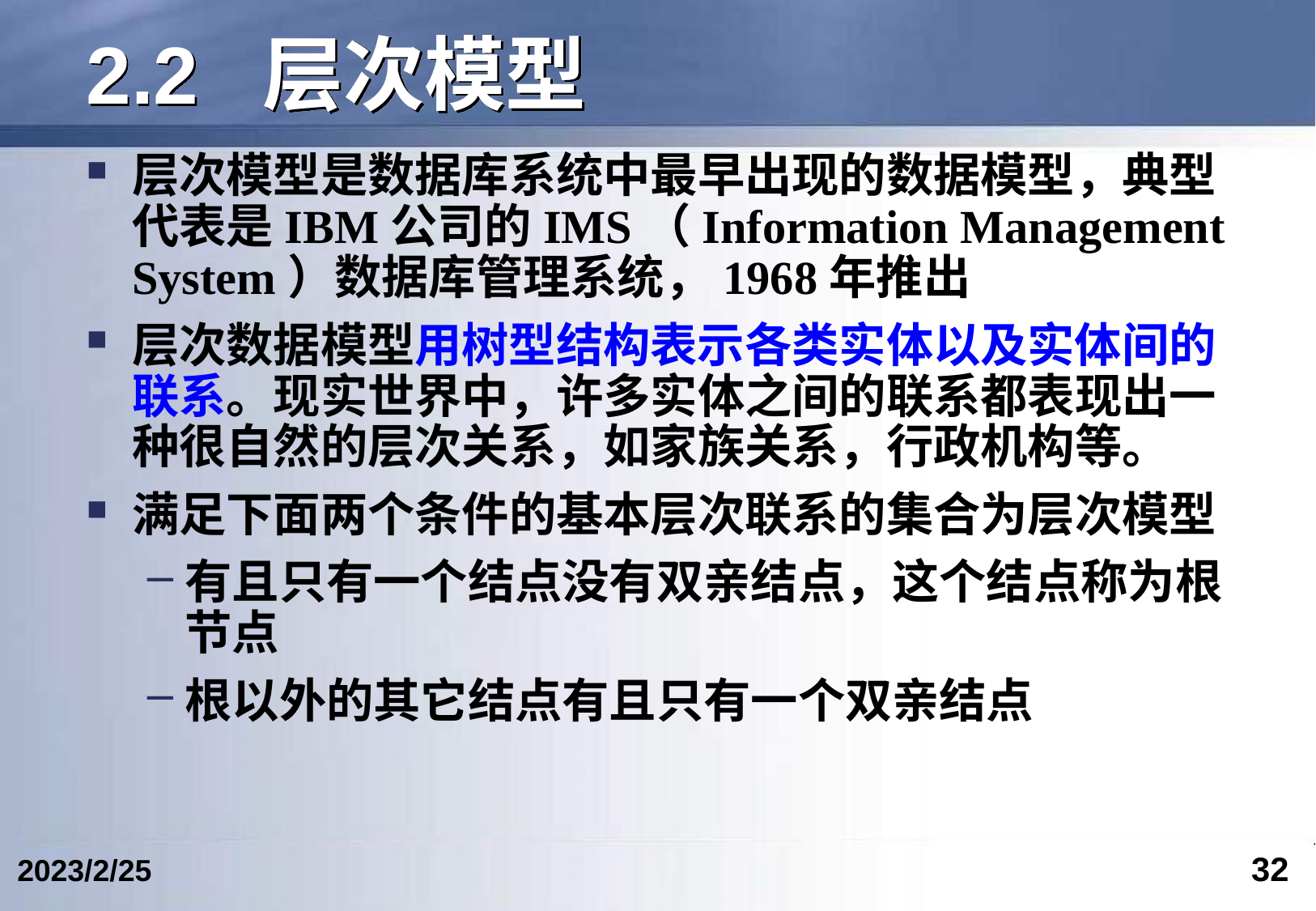

# 2.2  层次模型
层次模型是数据库系统中最早出现的数据模型，典型代表是IBM公司的IMS（Information Management System）数据库管理系统，1968年推出
层次数据模型用树型结构表示各类实体以及实体间的联系。现实世界中，许多实体之间的联系都表现出一种很自然的层次关系，如家族关系，行政机构等。
满足下面两个条件的基本层次联系的集合为层次模型
有且只有一个结点没有双亲结点，这个结点称为根节点
根以外的其它结点有且只有一个双亲结点
32
2023/2/25